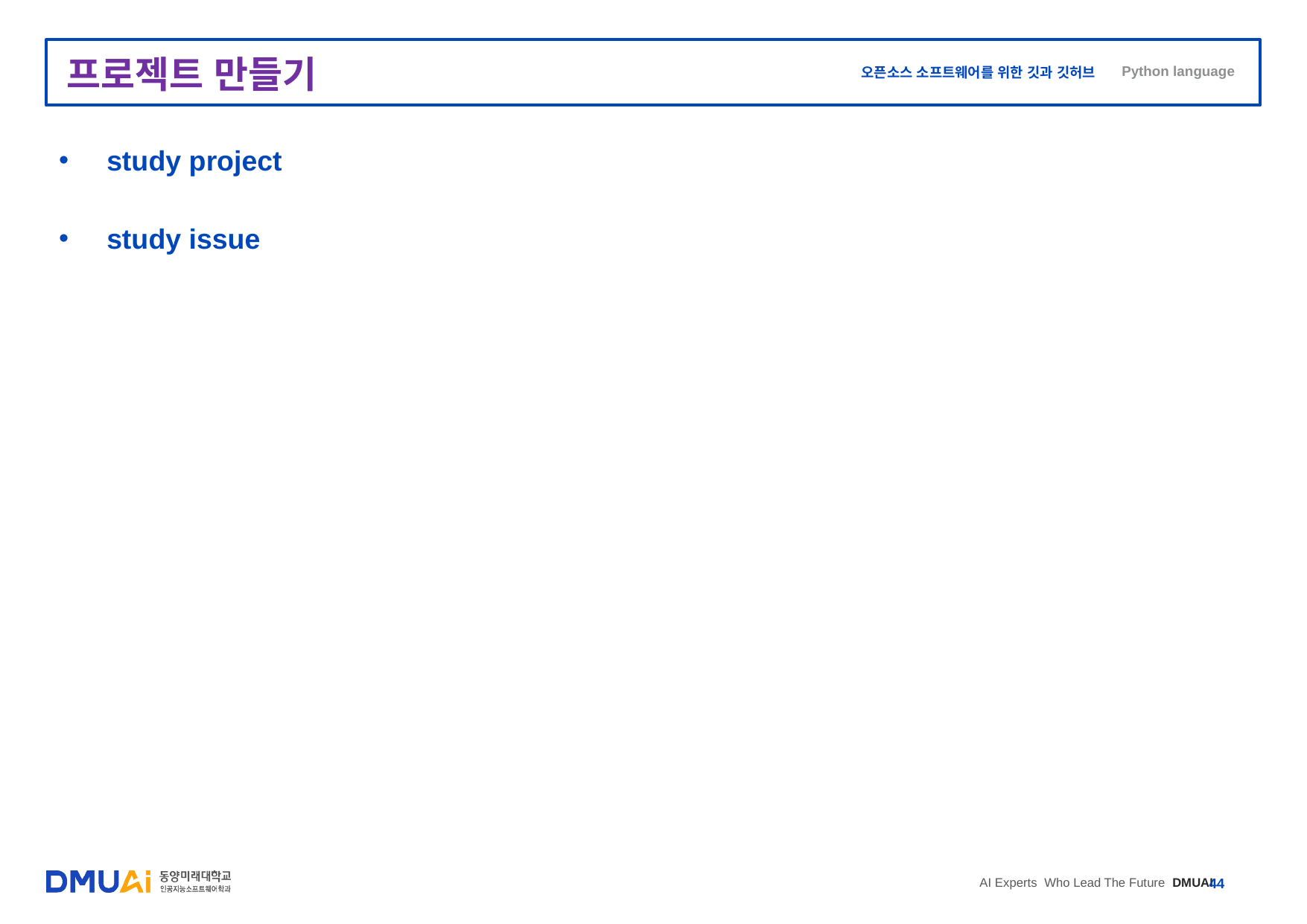

# 프로젝트 만들기
study project

study issue